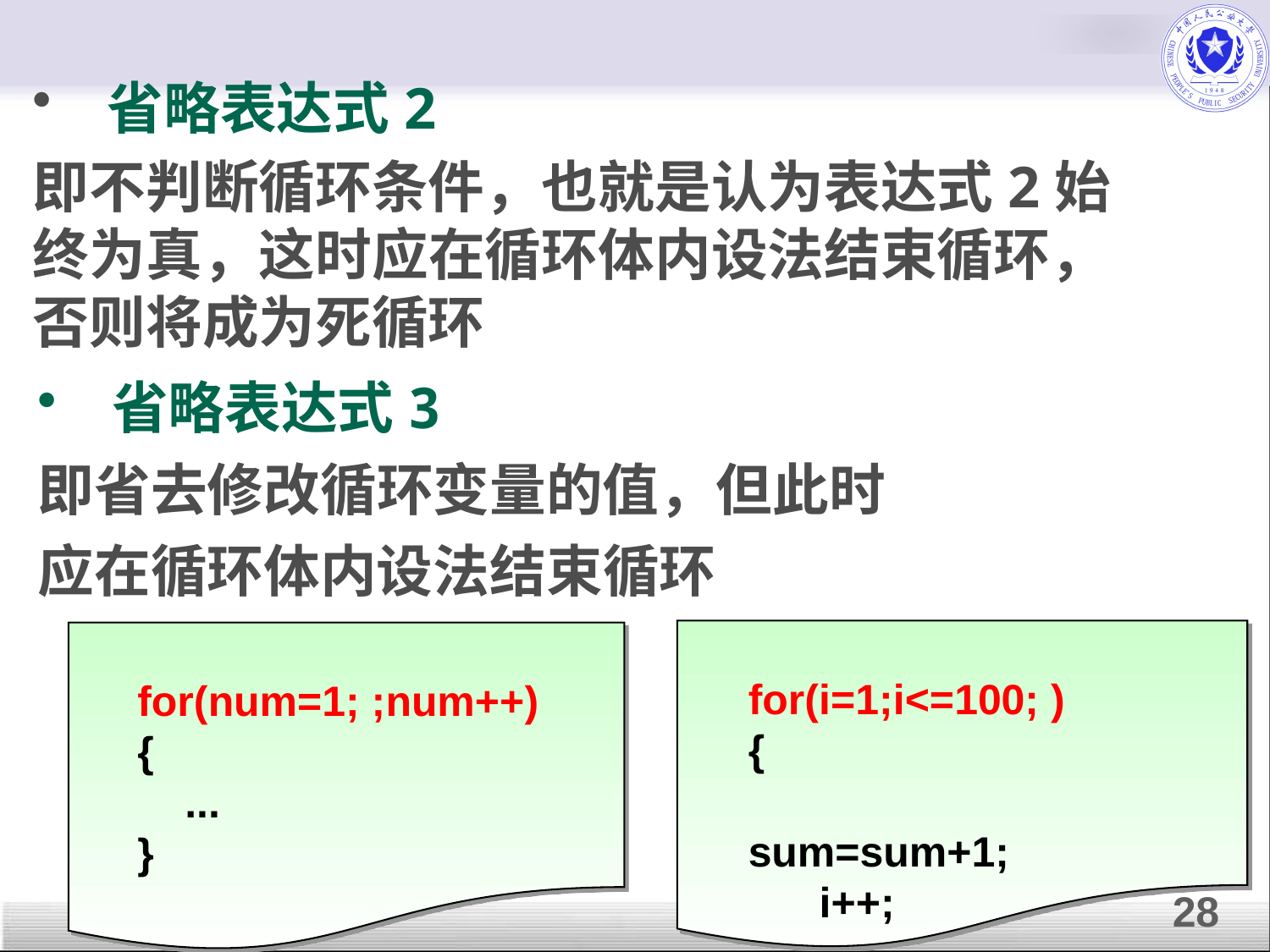

省略表达式2
即不判断循环条件，也就是认为表达式2始终为真，这时应在循环体内设法结束循环，否则将成为死循环

 省略表达式3
即省去修改循环变量的值，但此时应在循环体内设法结束循环

for(i=1;i<=100; )
{
      sum=sum+1;
      i++;
}
for(num=1; ;num++)
{
    ...
}